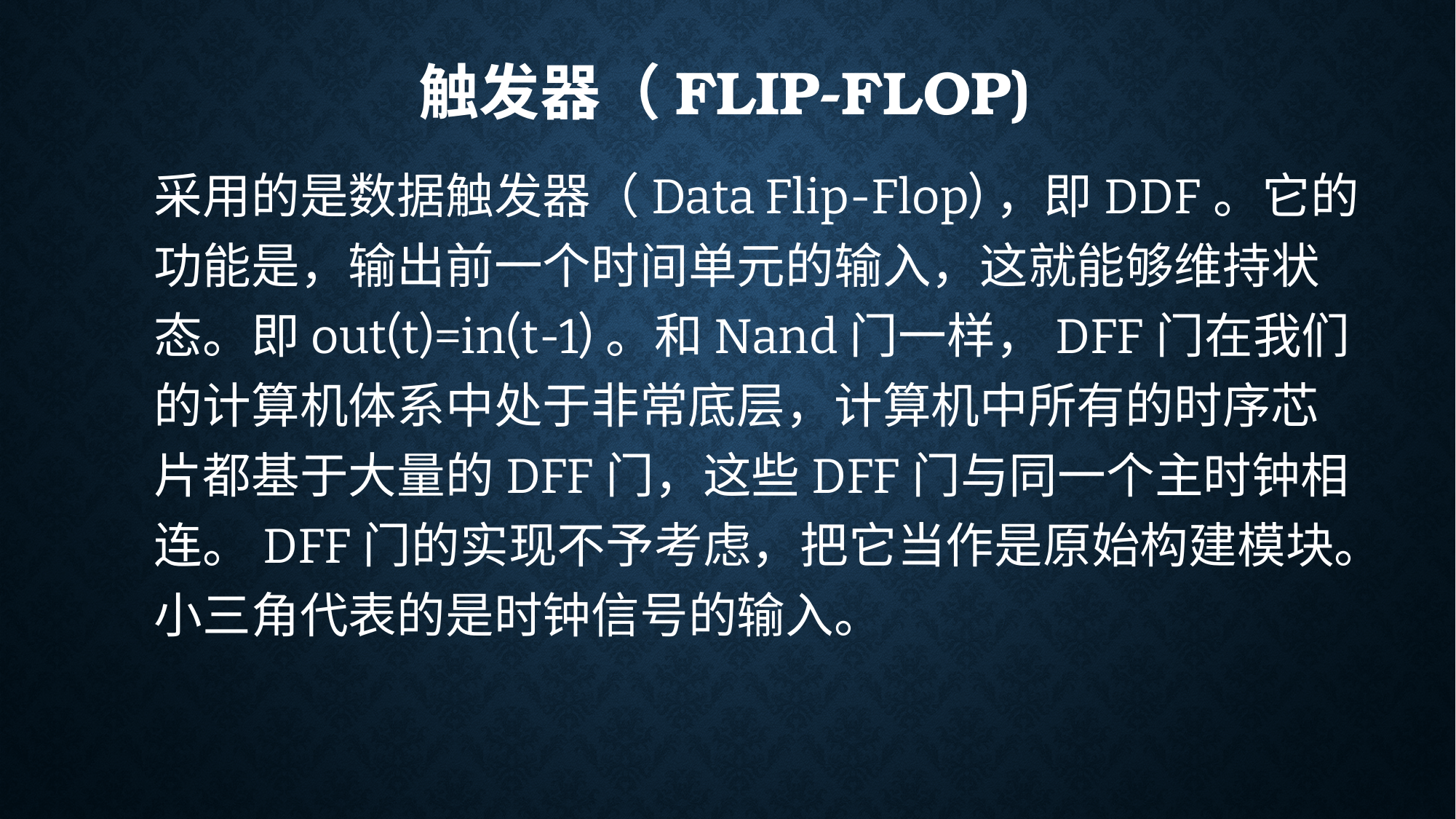

# 触发器（Flip-Flop)
采用的是数据触发器（Data Flip-Flop)，即DDF。它的功能是，输出前一个时间单元的输入，这就能够维持状态。即out(t)=in(t-1)。和Nand门一样，DFF门在我们的计算机体系中处于非常底层，计算机中所有的时序芯片都基于大量的DFF门，这些DFF门与同一个主时钟相连。DFF门的实现不予考虑，把它当作是原始构建模块。小三角代表的是时钟信号的输入。